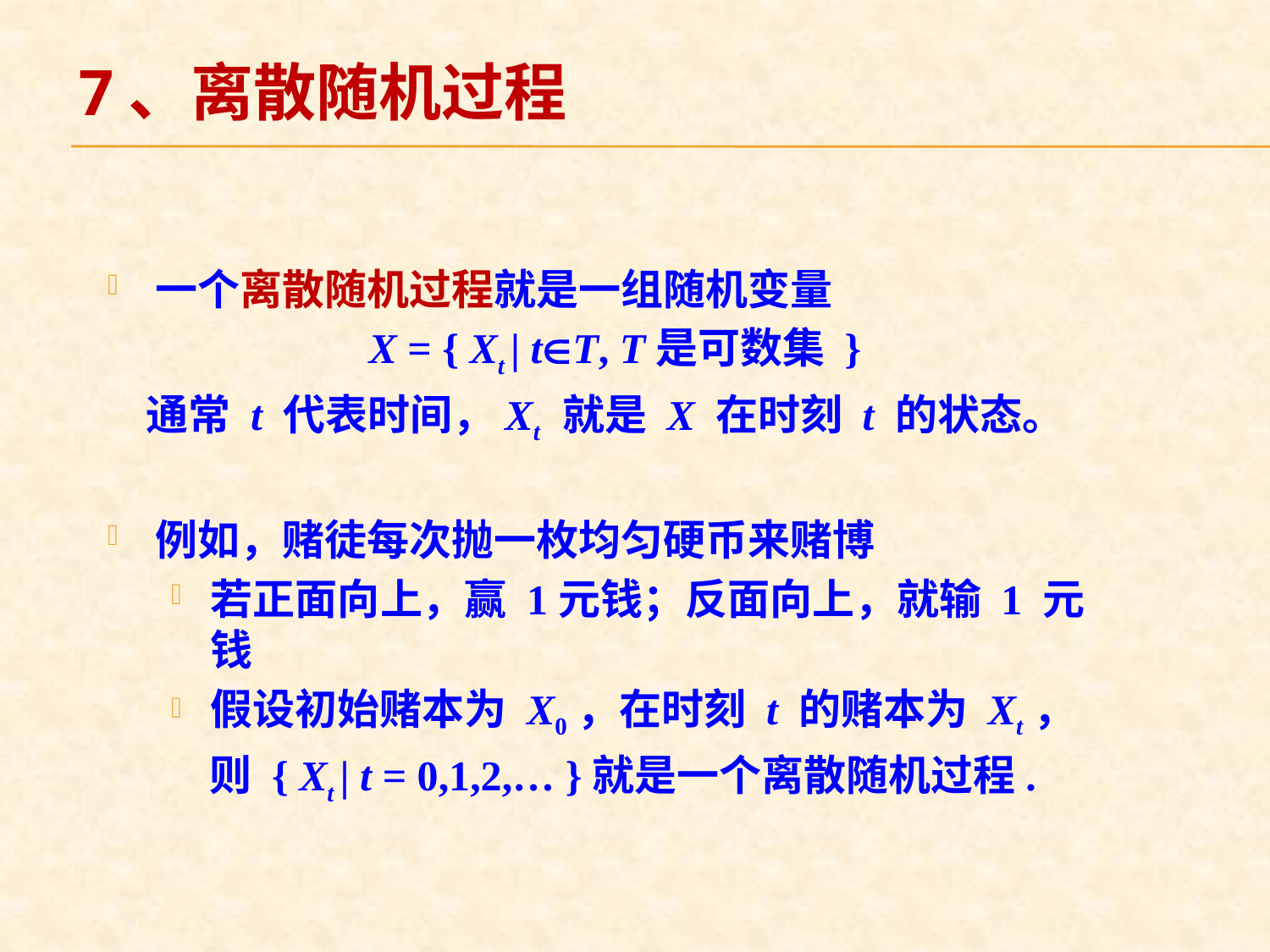

# 7、离散随机过程
一个离散随机过程就是一组随机变量
X = { Xt | t∈T, T是可数集 }
   通常 t 代表时间，Xt  就是 X 在时刻 t 的状态。

例如，赌徒每次抛一枚均匀硬币来赌博
若正面向上，赢 1元钱；反面向上，就输 1 元钱
假设初始赌本为 X0，在时刻 t 的赌本为 Xt，
   则 { Xt | t = 0,1,2,… }就是一个离散随机过程.